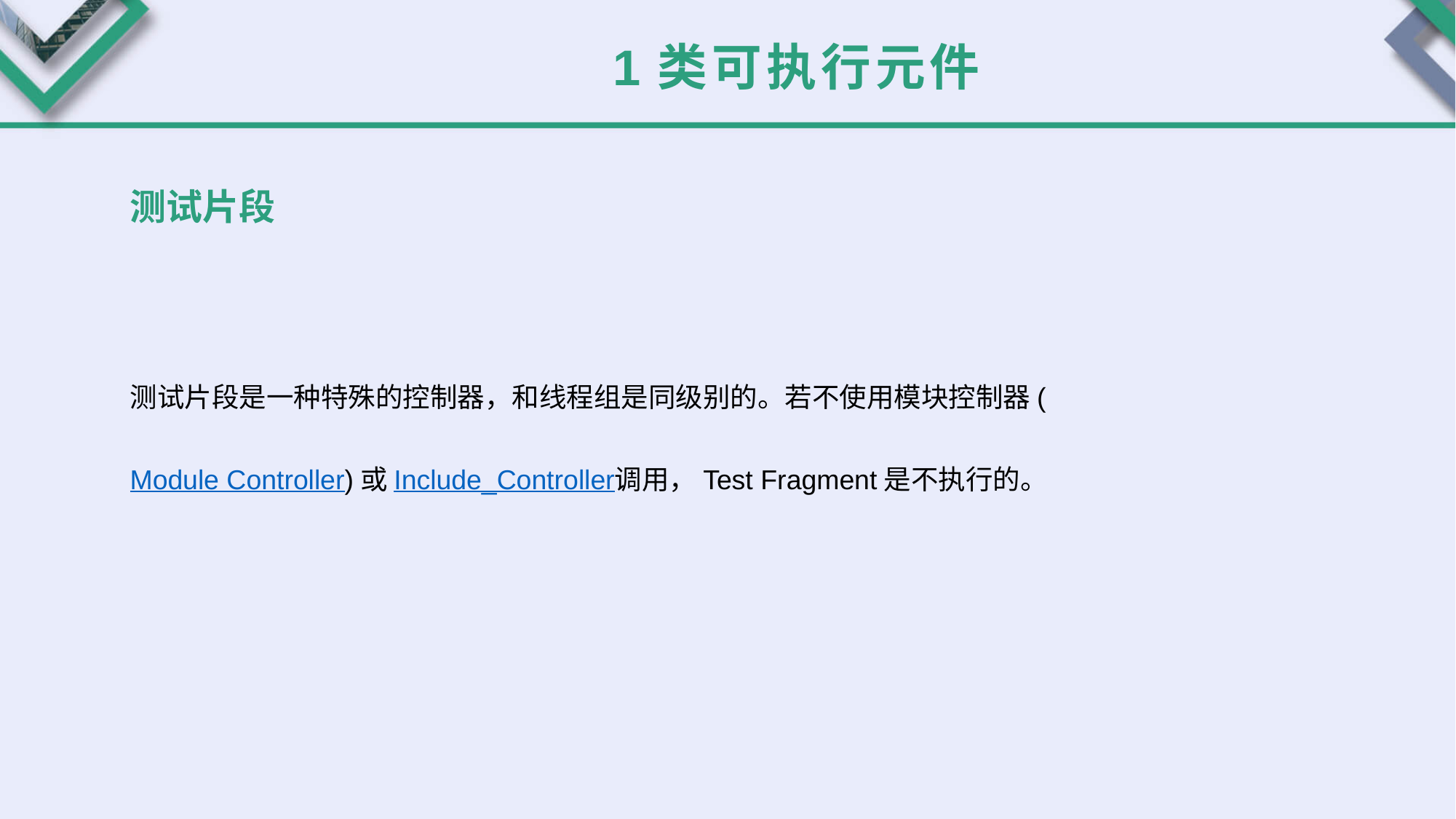

1类可执行元件
测试片段
测试片段是一种特殊的控制器，和线程组是同级别的。若不使用模块控制器(Module Controller)或Include_Controller调用，Test Fragment是不执行的。